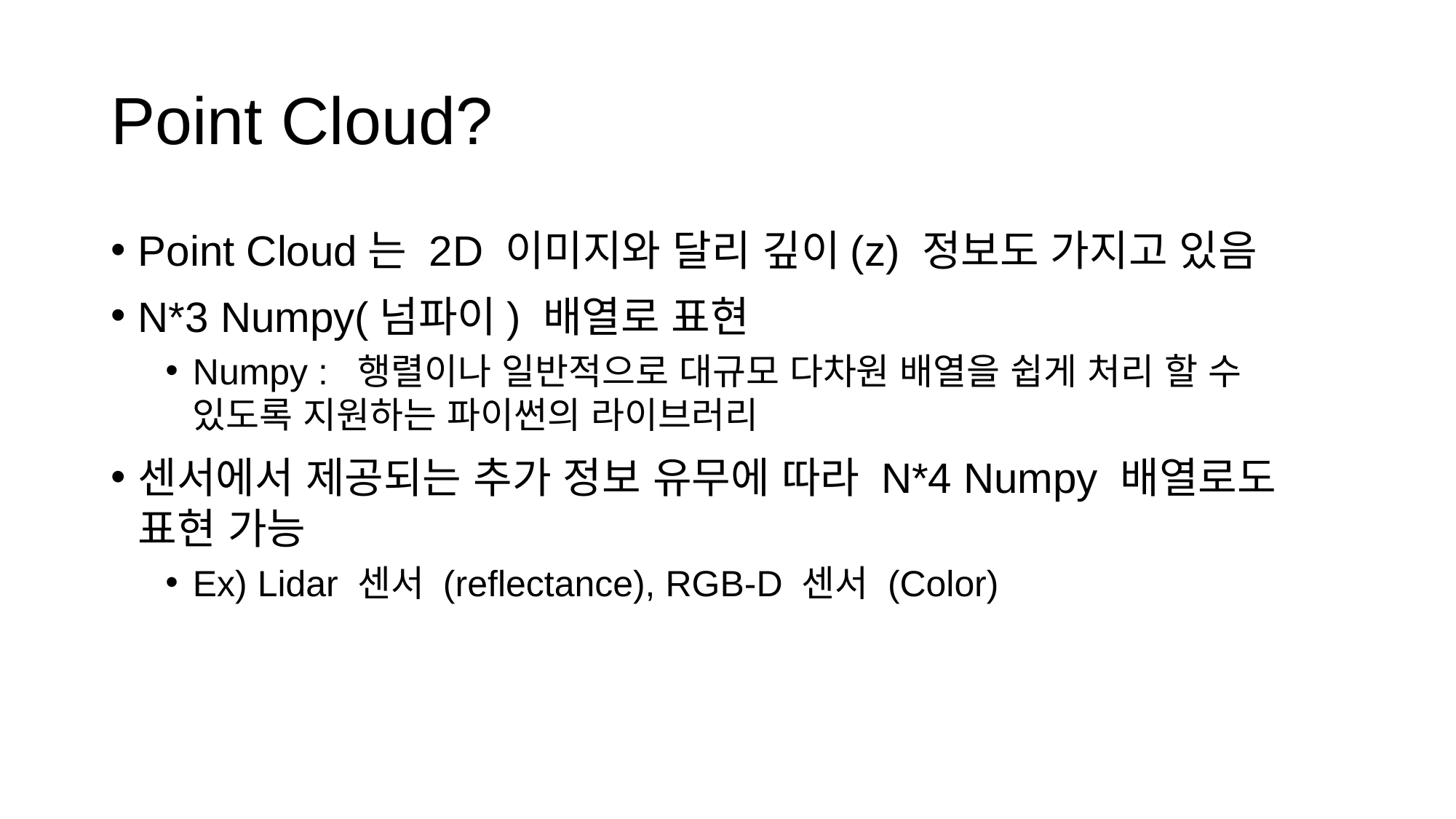

# Point Cloud?
Point Cloud는 2D 이미지와 달리 깊이(z) 정보도 가지고 있음
N*3 Numpy(넘파이) 배열로 표현
Numpy :  행렬이나 일반적으로 대규모 다차원 배열을 쉽게 처리 할 수 있도록 지원하는 파이썬의 라이브러리
센서에서 제공되는 추가 정보 유무에 따라 N*4 Numpy 배열로도 표현 가능
Ex) Lidar 센서 (reflectance), RGB-D 센서 (Color)